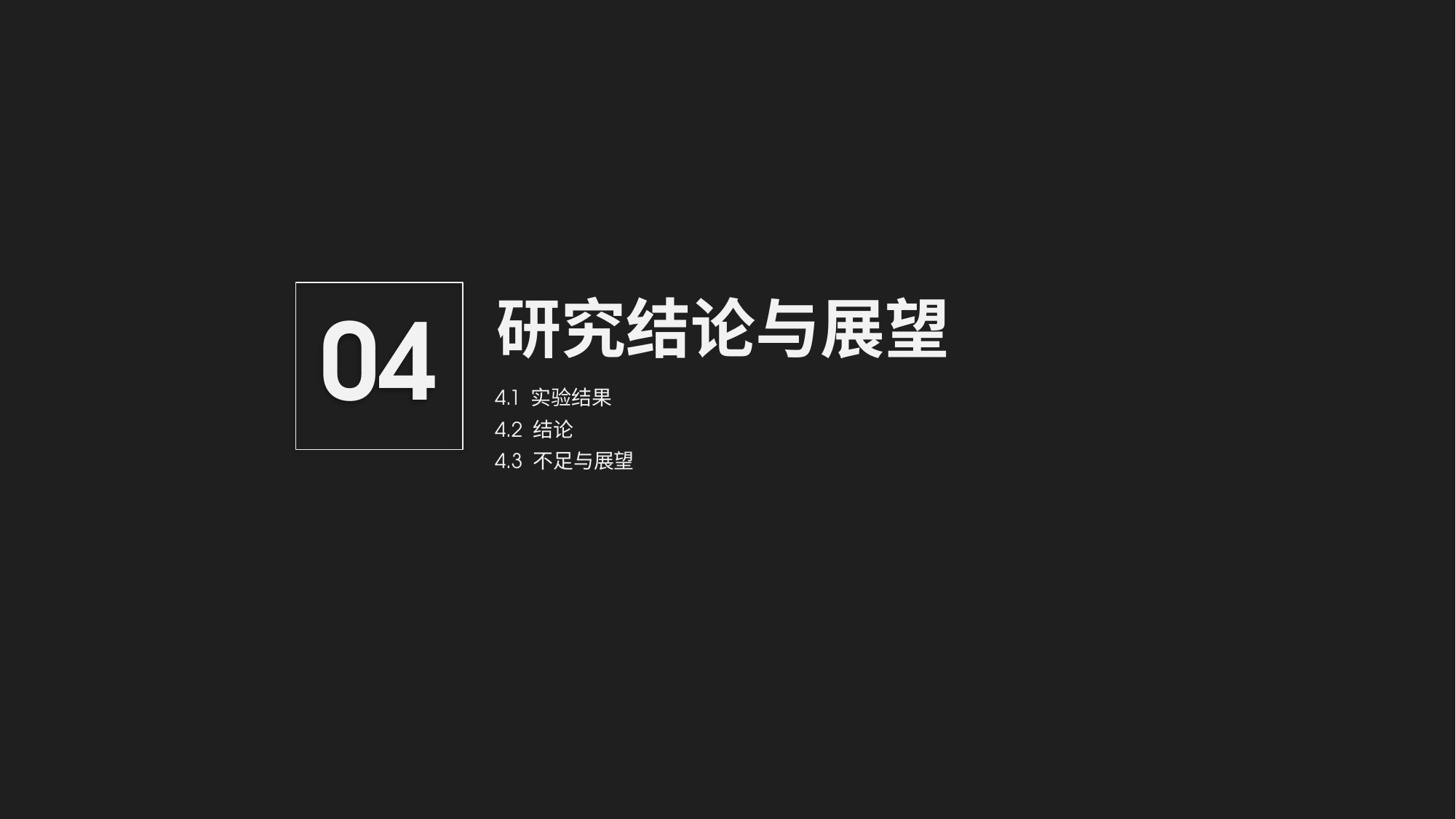

04
研究结论与展望
4.1 实验结果
4.2 结论
4.3 不足与展望